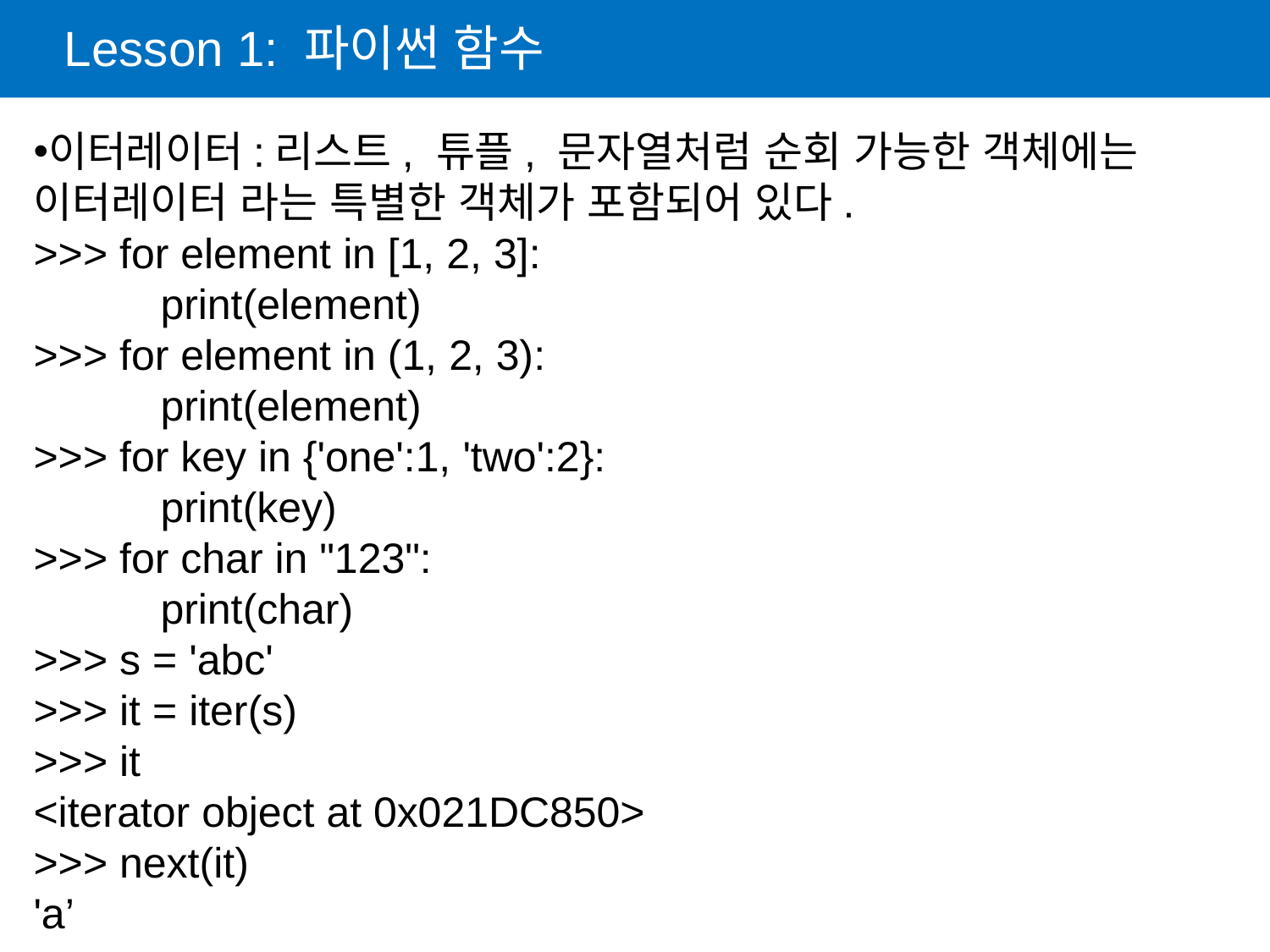

# Lesson 1: 파이썬 함수
이터레이터:리스트, 튜플, 문자열처럼 순회 가능한 객체에는 이터레이터 라는 특별한 객체가 포함되어 있다.
>>> for element in [1, 2, 3]:
	print(element)
>>> for element in (1, 2, 3):
	print(element)
>>> for key in {'one':1, 'two':2}:
	print(key)
>>> for char in "123":
	print(char)
>>> s = 'abc'
>>> it = iter(s)
>>> it
<iterator object at 0x021DC850>
>>> next(it)
'a’